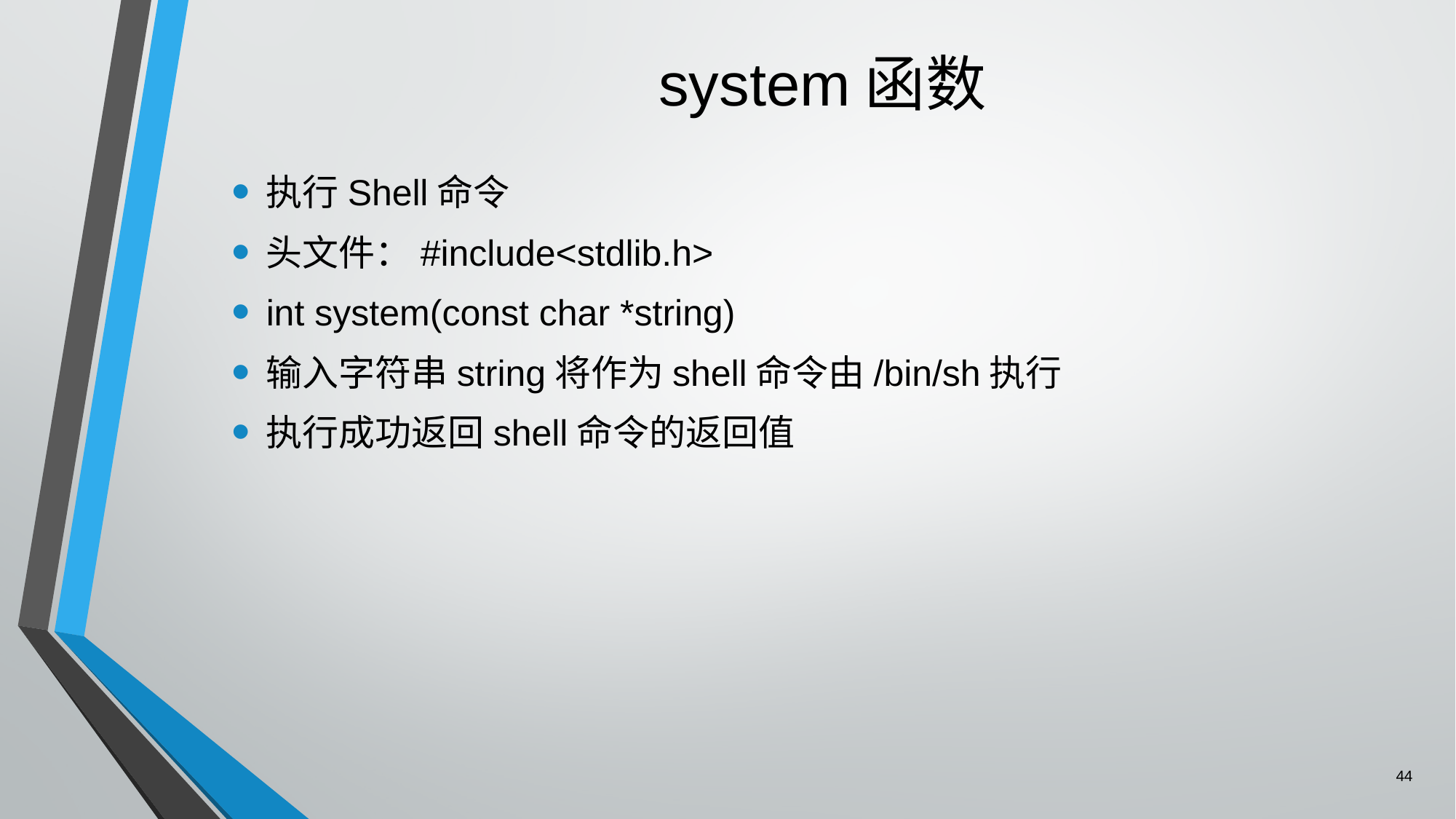

# system函数
执行Shell命令
头文件：#include<stdlib.h>
int system(const char *string)
输入字符串string将作为shell命令由/bin/sh执行
执行成功返回shell命令的返回值
44